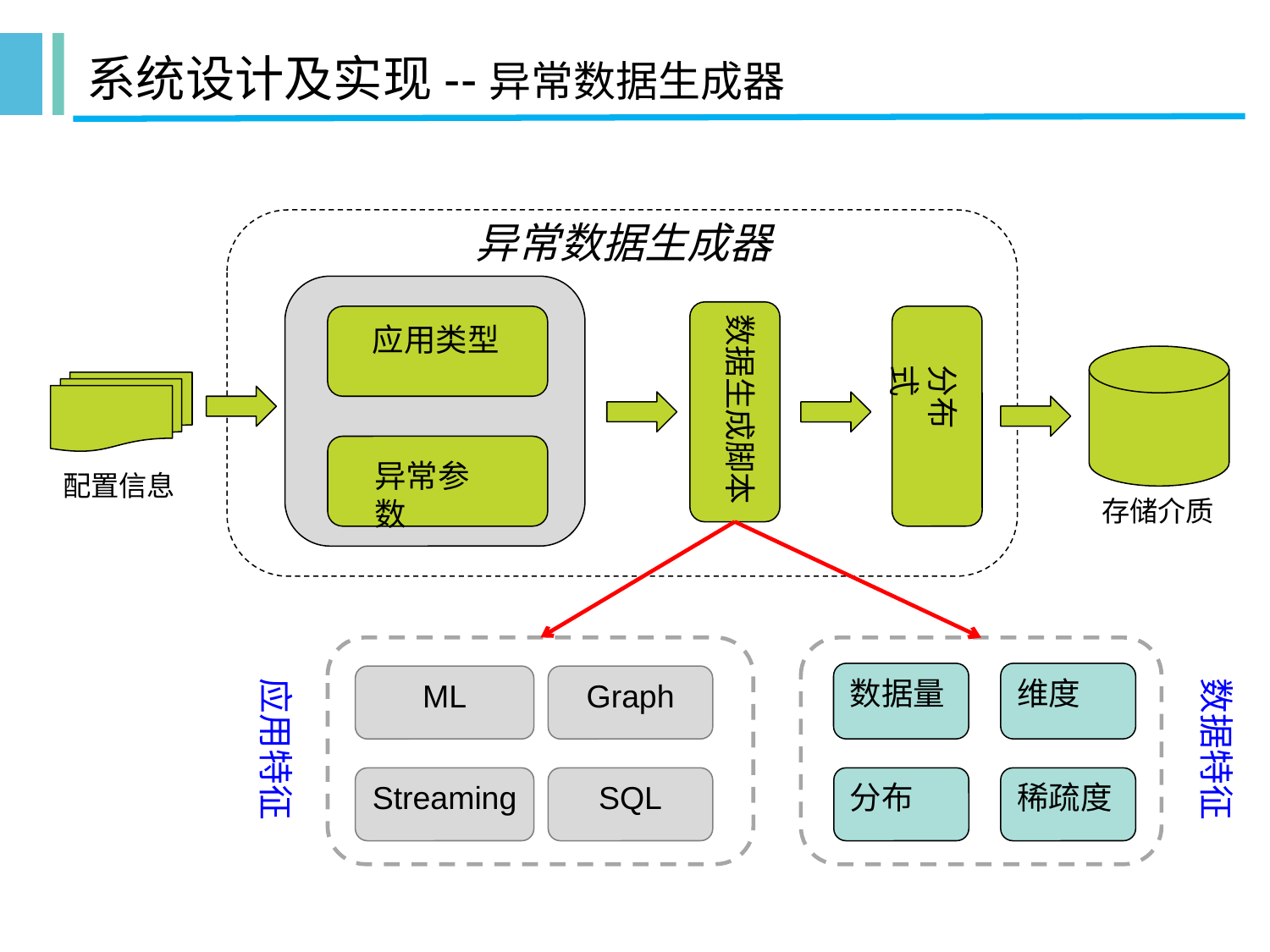

# 系统设计及实现--异常数据生成器

异常数据生成器

应用类型

数据生成脚本

分布式

异常参数
配置信息
存储介质

数据量
维度
ML
Graph
应用特征
数据特征
Streaming
SQL
分布
稀疏度